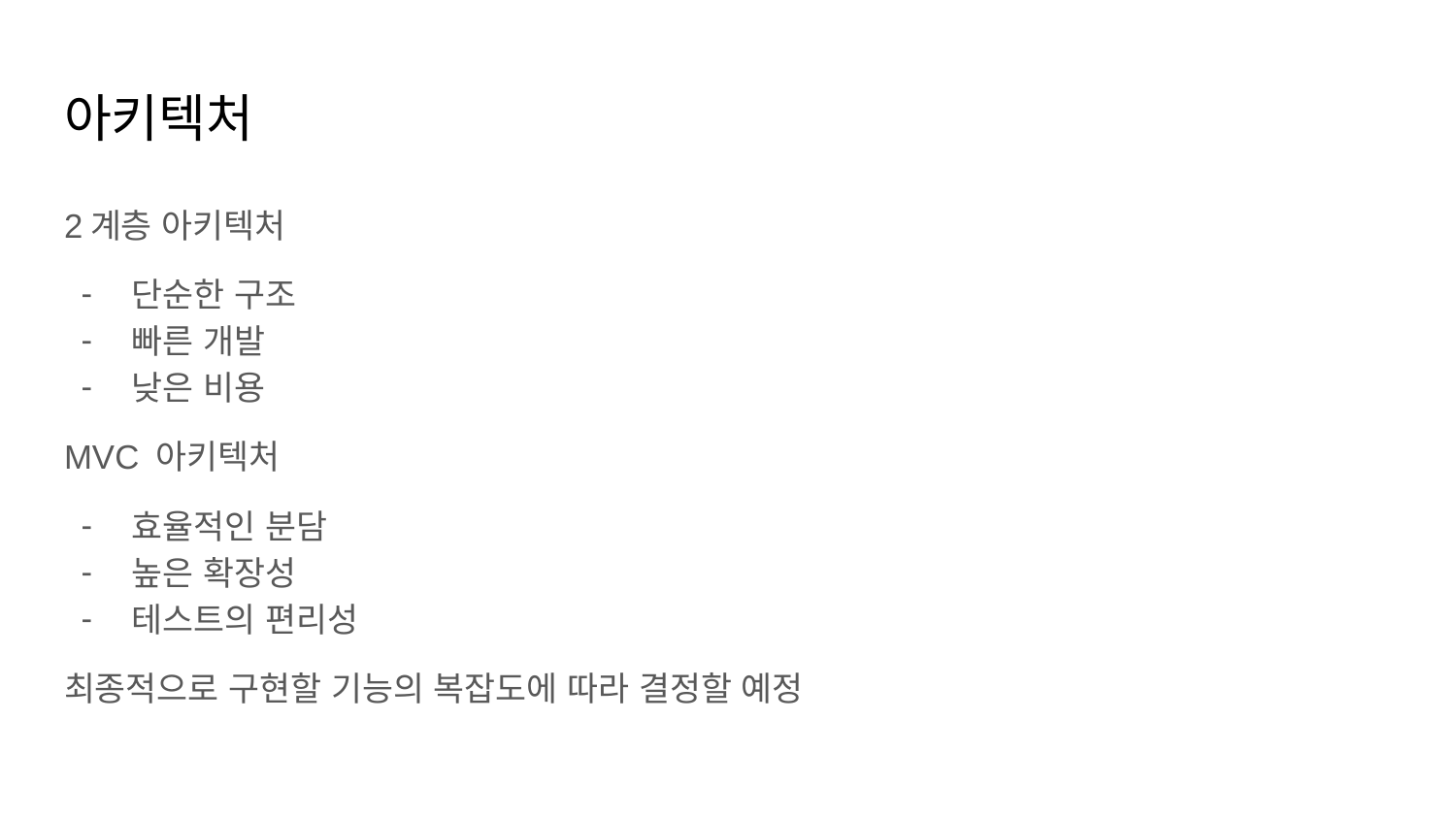

# 아키텍처
2계층 아키텍처
단순한 구조
빠른 개발
낮은 비용
MVC 아키텍처
효율적인 분담
높은 확장성
테스트의 편리성
최종적으로 구현할 기능의 복잡도에 따라 결정할 예정